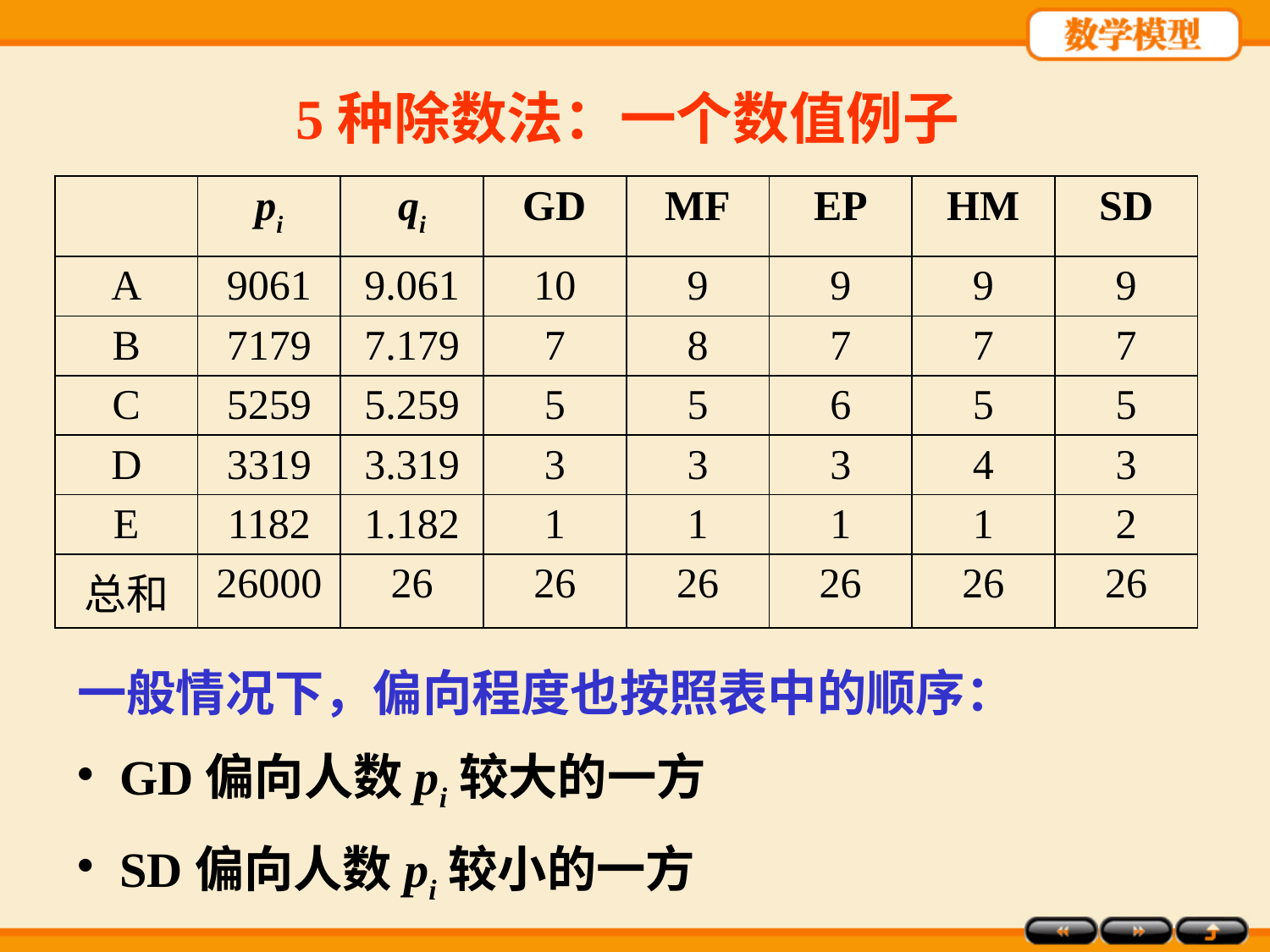

# 5种除数法：一个数值例子
|  | pi | qi | GD | MF | EP | HM | SD |
| --- | --- | --- | --- | --- | --- | --- | --- |
| A | 9061 | 9.061 | 10 | 9 | 9 | 9 | 9 |
| B | 7179 | 7.179 | 7 | 8 | 7 | 7 | 7 |
| C | 5259 | 5.259 | 5 | 5 | 6 | 5 | 5 |
| D | 3319 | 3.319 | 3 | 3 | 3 | 4 | 3 |
| E | 1182 | 1.182 | 1 | 1 | 1 | 1 | 2 |
| 总和 | 26000 | 26 | 26 | 26 | 26 | 26 | 26 |
一般情况下，偏向程度也按照表中的顺序：
 GD偏向人数pi较大的一方
 SD偏向人数pi较小的一方